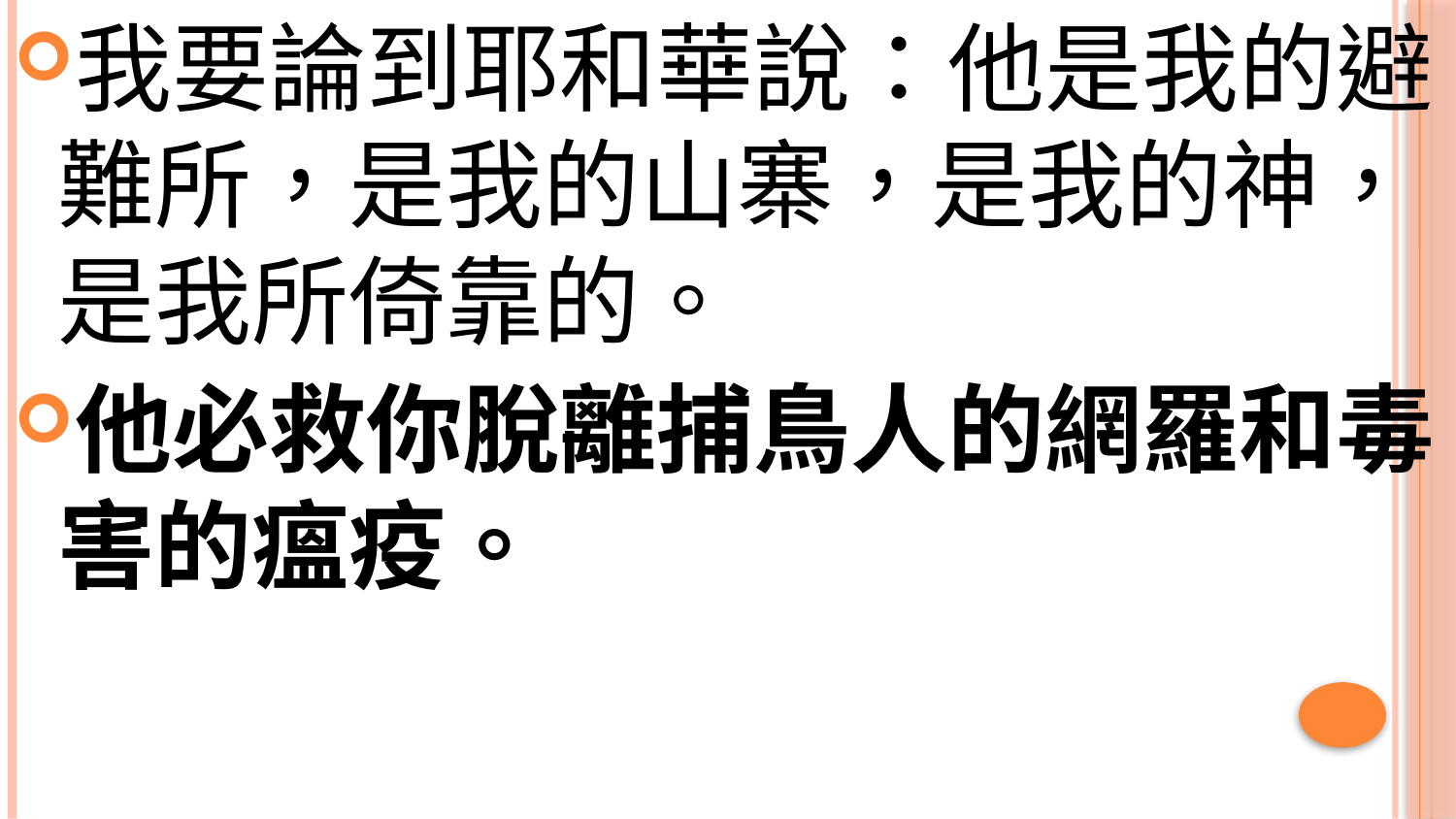

我要論到耶和華說：他是我的避難所，是我的山寨，是我的神，是我所倚靠的。
他必救你脫離捕鳥人的網羅和毒害的瘟疫。